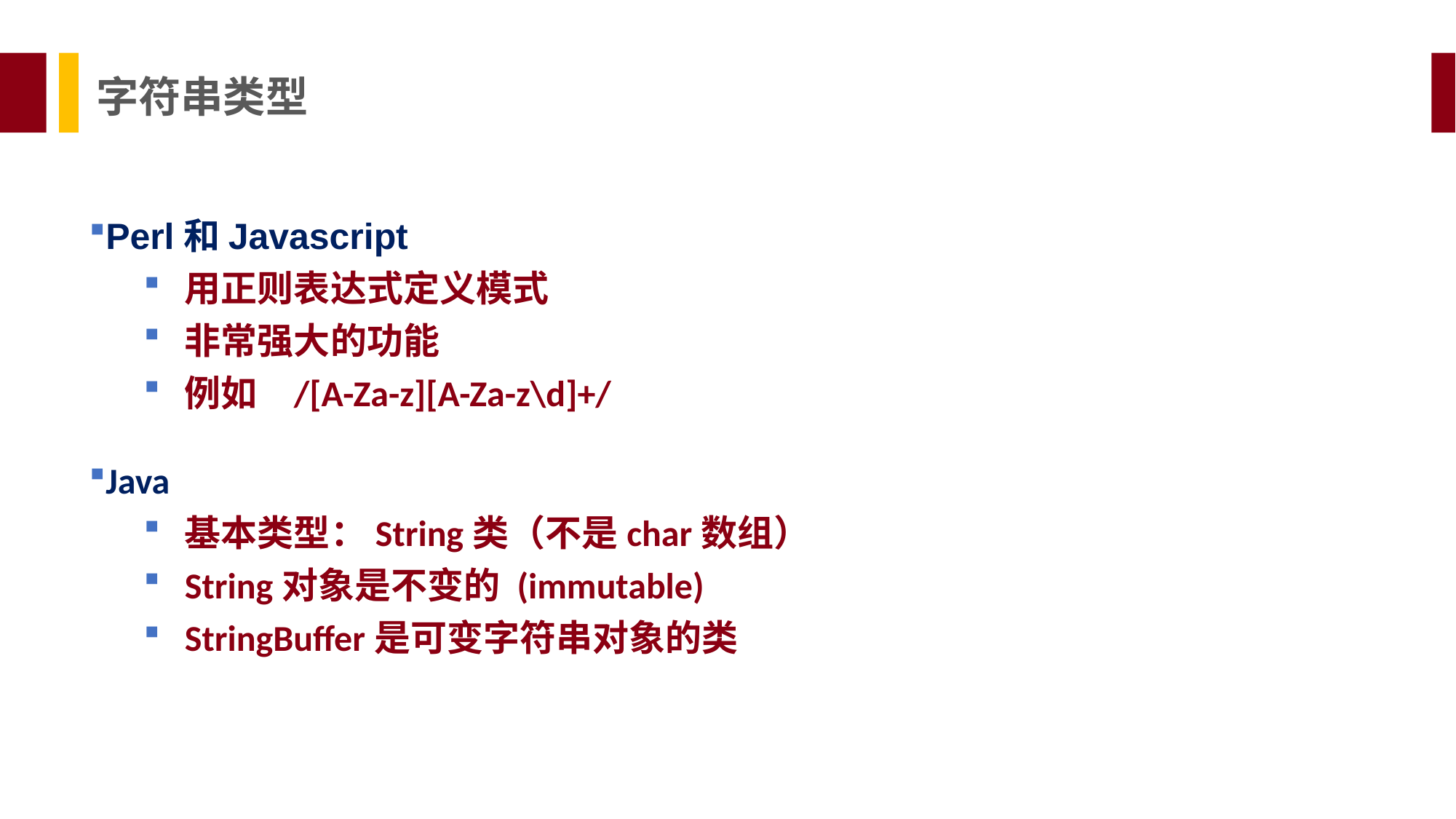

字符串类型
Perl和Javascript
用正则表达式定义模式
非常强大的功能
例如	/[A-Za-z][A-Za-z\d]+/
Java
基本类型：String类（不是char数组）
String对象是不变的 (immutable)
StringBuffer是可变字符串对象的类